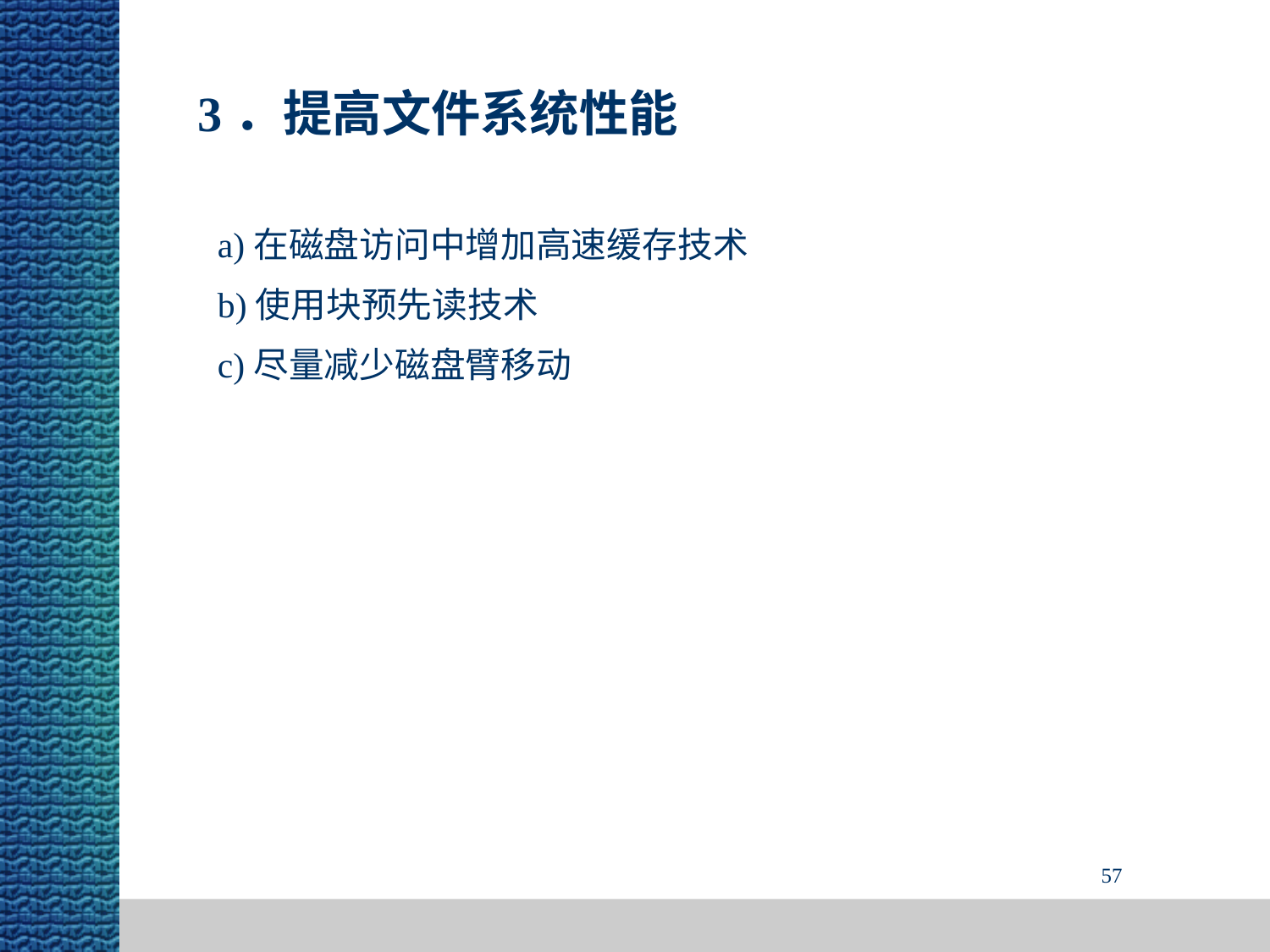

3．提高文件系统性能
a)在磁盘访问中增加高速缓存技术
b)使用块预先读技术
c)尽量减少磁盘臂移动
57